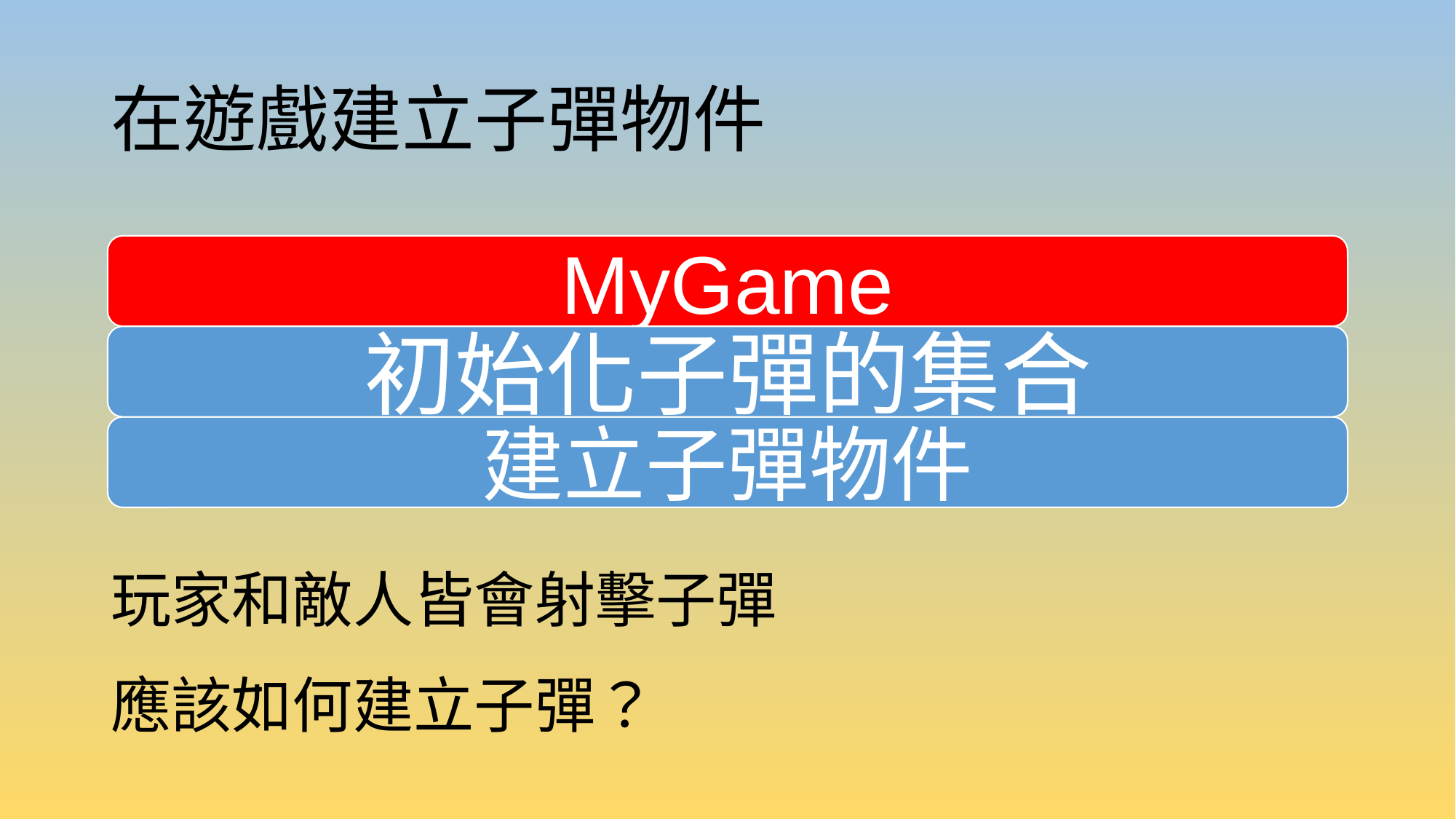

# 在遊戲建立子彈物件
MyGame
初始化子彈的集合
建立子彈物件
玩家和敵人皆會射擊子彈
應該如何建立子彈？